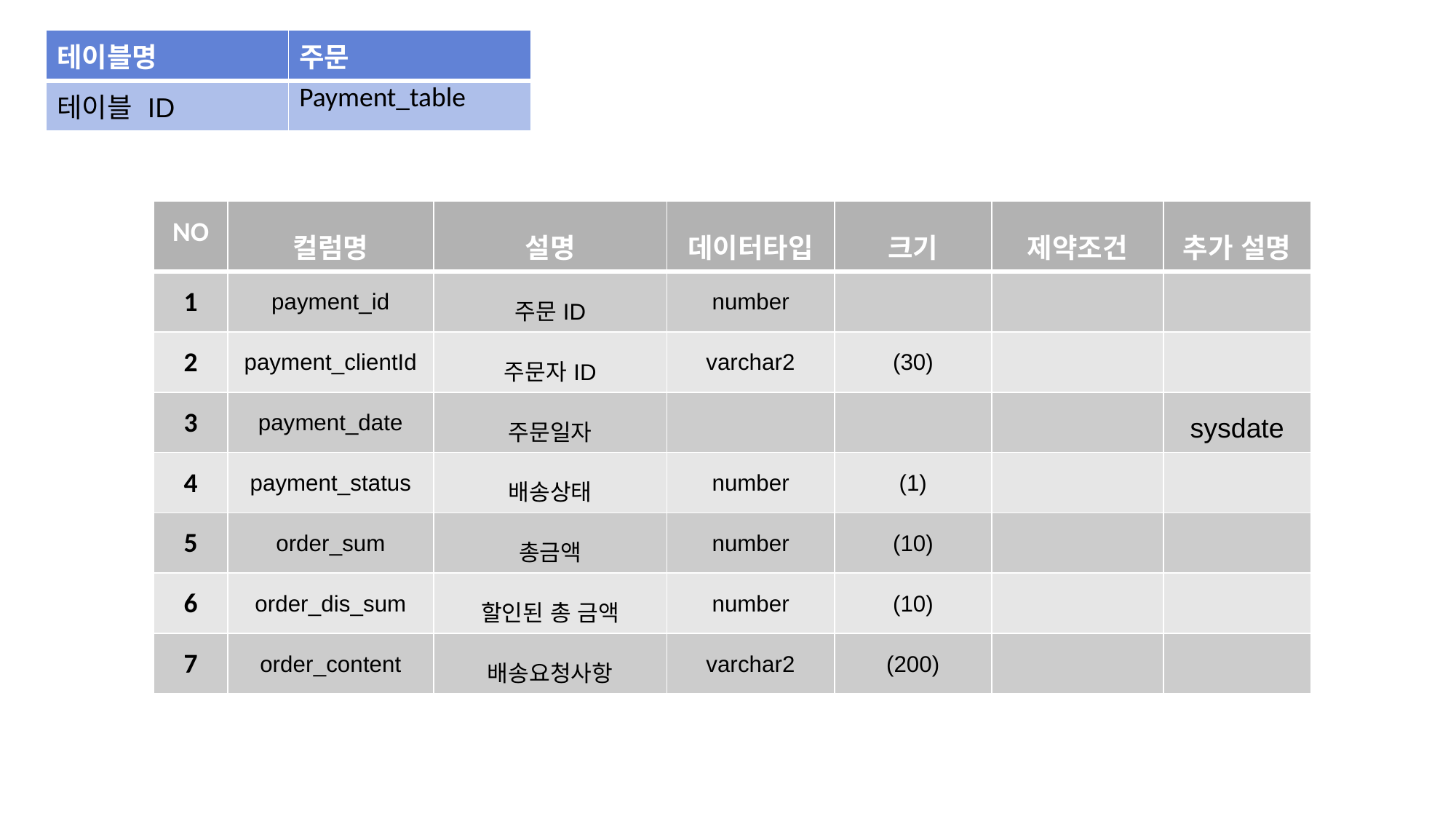

| 테이블명 | 주문 |
| --- | --- |
| 테이블 ID | Payment\_table |
| NO | 컬럼명 | 설명 | 데이터타입 | 크기 | 제약조건 | 추가 설명 |
| --- | --- | --- | --- | --- | --- | --- |
| 1 | payment\_id | 주문ID | number |  |  |  |
| 2 | payment\_clientId | 주문자ID | varchar2 | (30) |  |  |
| 3 | payment\_date | 주문일자 |  |  |  | sysdate |
| 4 | payment\_status | 배송상태 | number | (1) |  |  |
| 5 | order\_sum | 총금액 | number | (10) |  |  |
| 6 | order\_dis\_sum | 할인된 총 금액 | number | (10) |  |  |
| 7 | order\_content | 배송요청사항 | varchar2 | (200) |  |  |